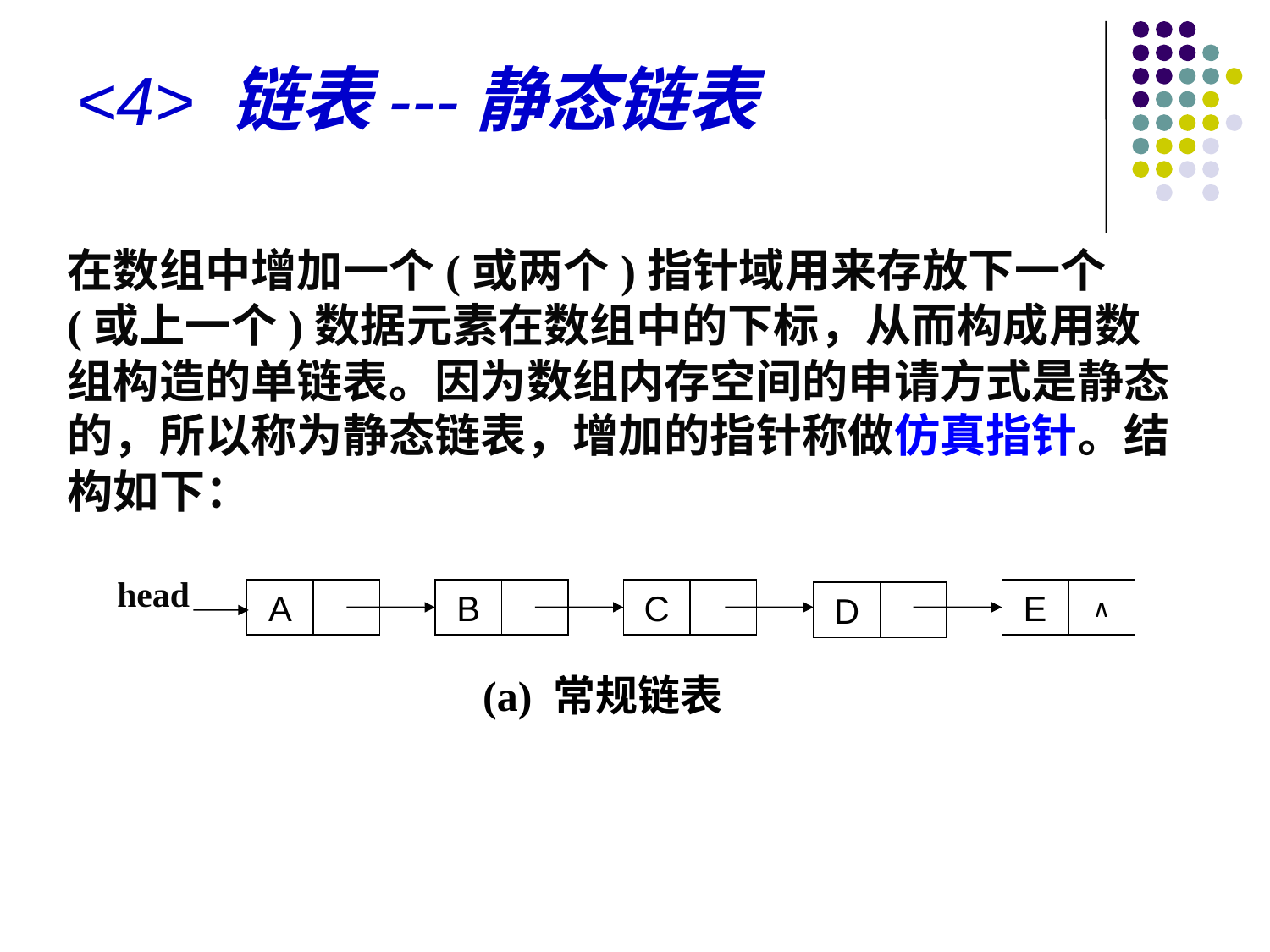

# <4> 链表---静态链表
在数组中增加一个(或两个)指针域用来存放下一个(或上一个)数据元素在数组中的下标，从而构成用数组构造的单链表。因为数组内存空间的申请方式是静态的，所以称为静态链表，增加的指针称做仿真指针。结构如下：
head
A

B

C

E
∧
D

(a) 常规链表